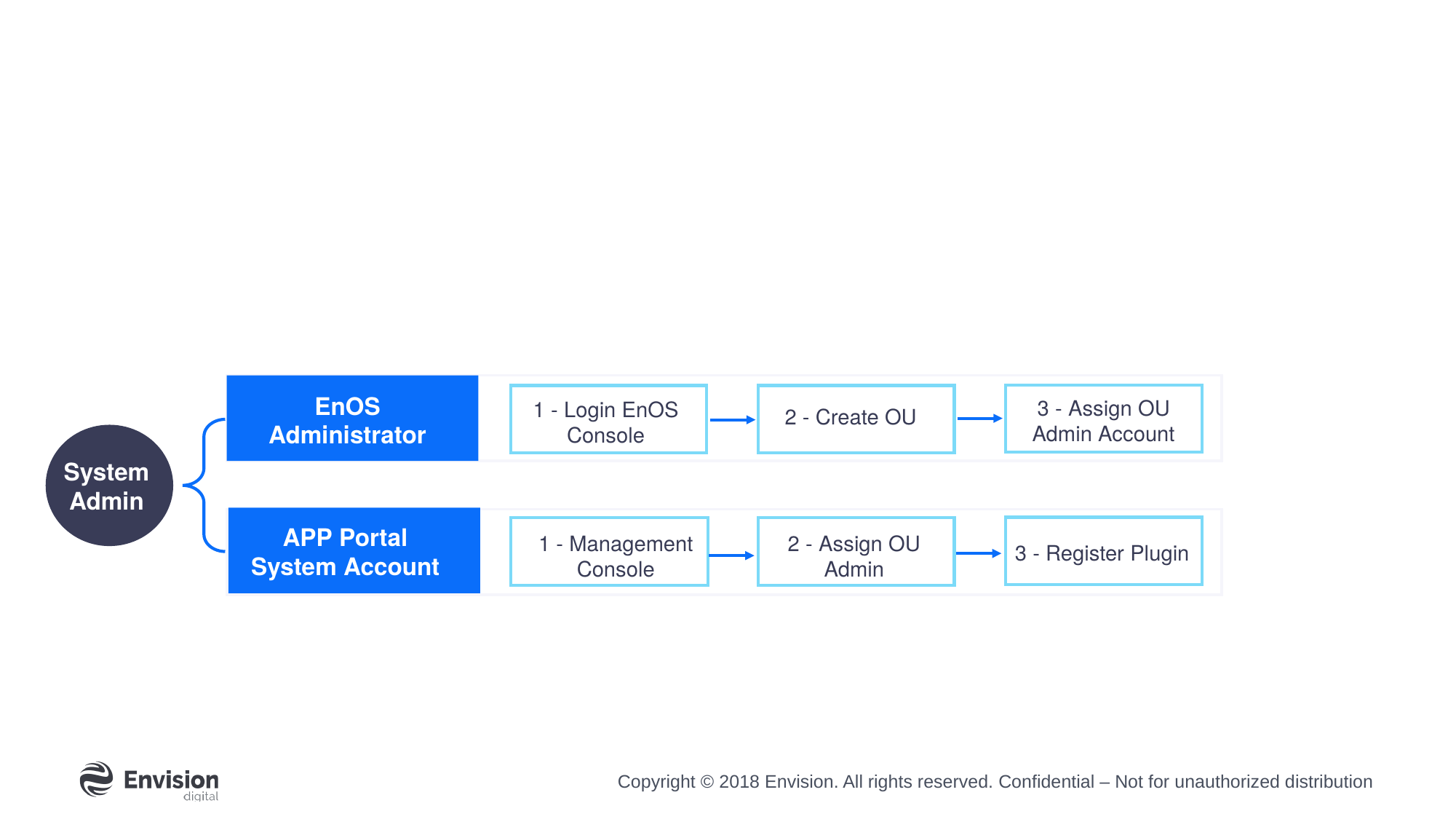

系统管理员

EnOS
Administrator

3 - Assign OU Admin Account
1 - Login EnOS Console
2 - Create OU

APP Portal
System Account

2 - Assign OU Admin
1 - Management Console
3 - Register Plugin

System Admin